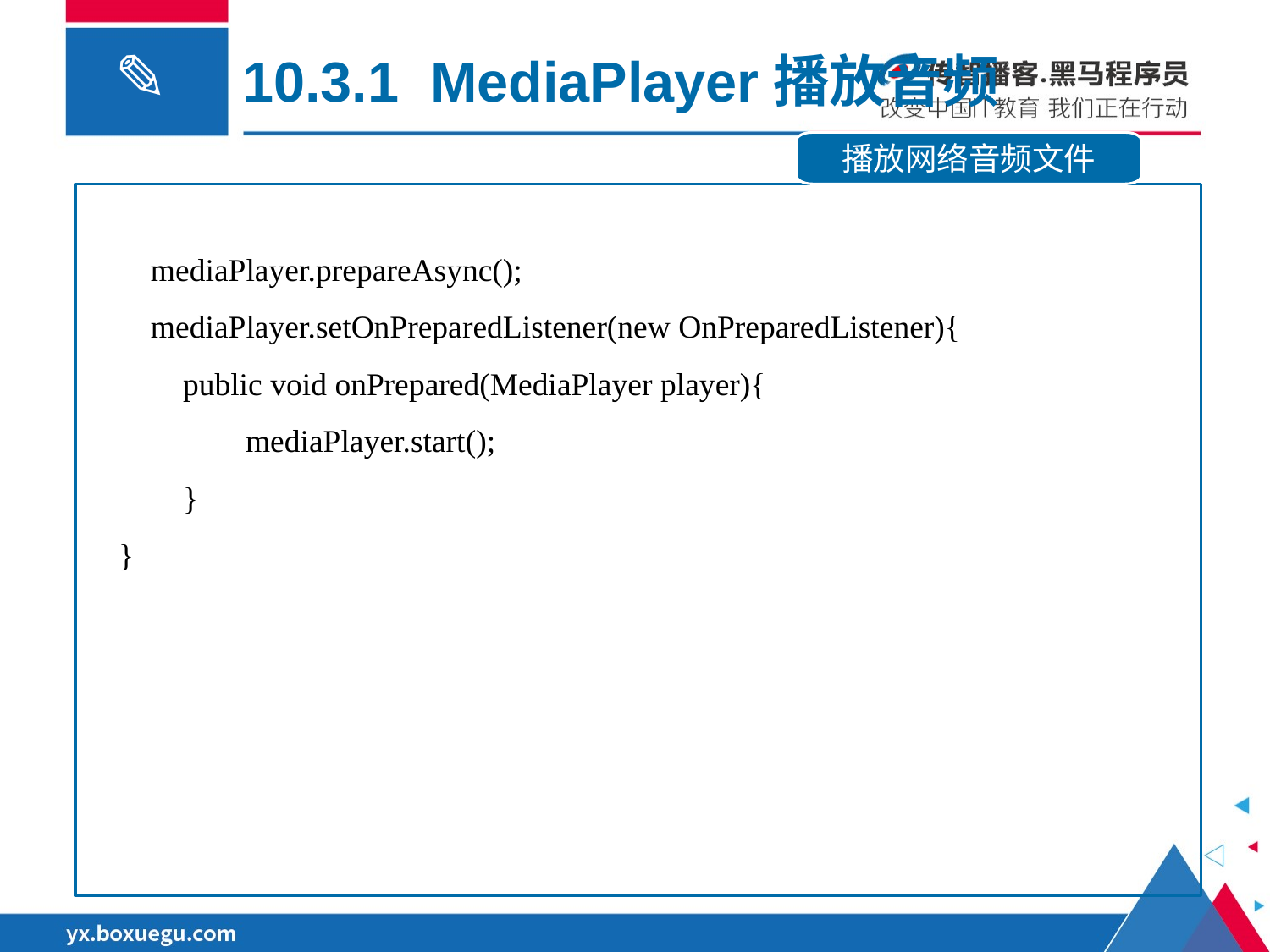

10.3.1  MediaPlayer播放音频

播放网络音频文件

    mediaPlayer.prepareAsync();
    mediaPlayer.setOnPreparedListener(new OnPreparedListener){
        public void onPrepared(MediaPlayer player){
	mediaPlayer.start();
        }
}